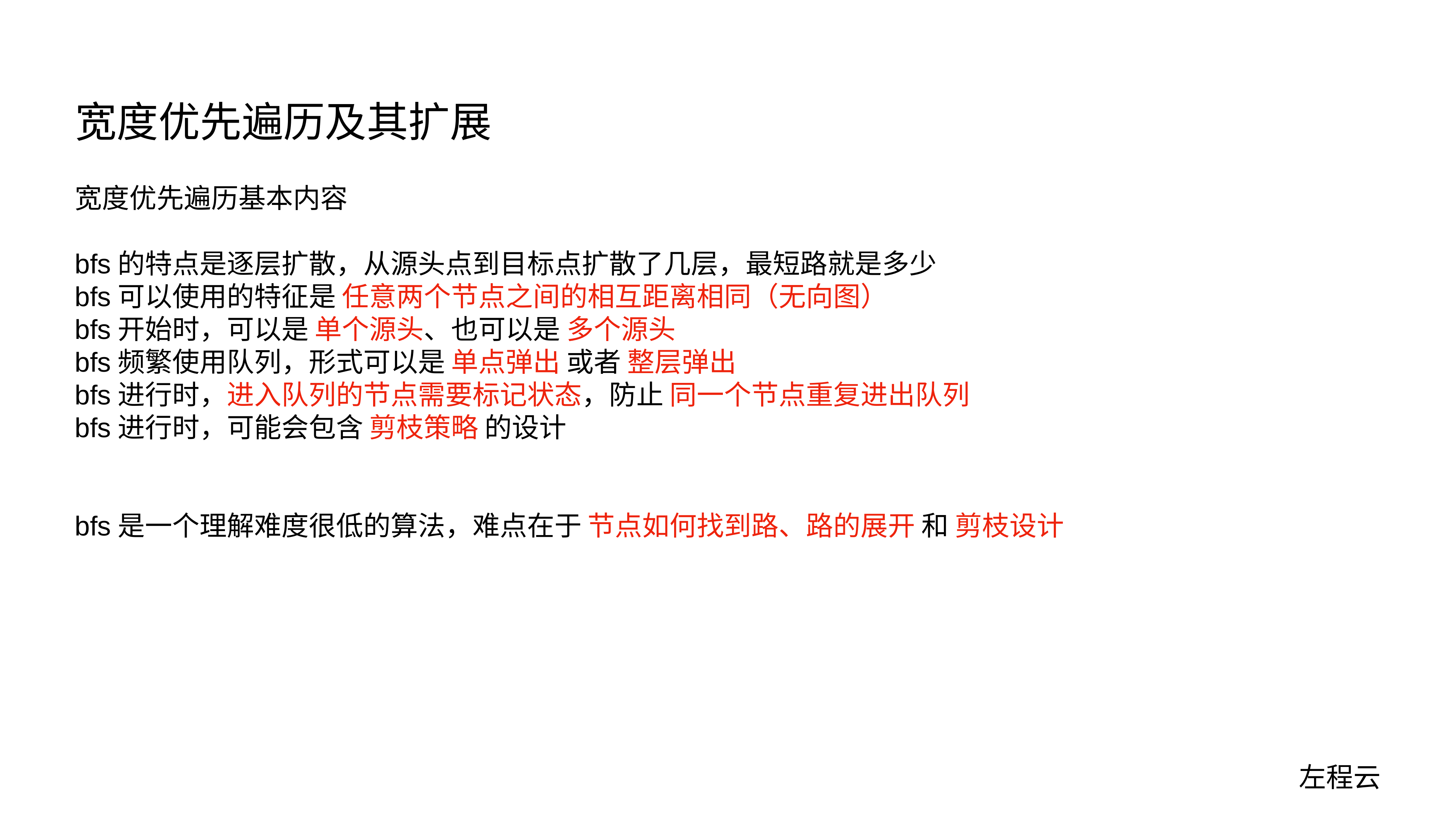

# 宽度优先遍历及其扩展
宽度优先遍历基本内容

bfs的特点是逐层扩散，从源头点到目标点扩散了几层，最短路就是多少
bfs可以使用的特征是 任意两个节点之间的相互距离相同（无向图）
bfs开始时，可以是 单个源头、也可以是 多个源头
bfs频繁使用队列，形式可以是 单点弹出 或者 整层弹出
bfs进行时，进入队列的节点需要标记状态，防止 同一个节点重复进出队列
bfs进行时，可能会包含 剪枝策略 的设计

bfs是一个理解难度很低的算法，难点在于 节点如何找到路、路的展开 和 剪枝设计
左程云